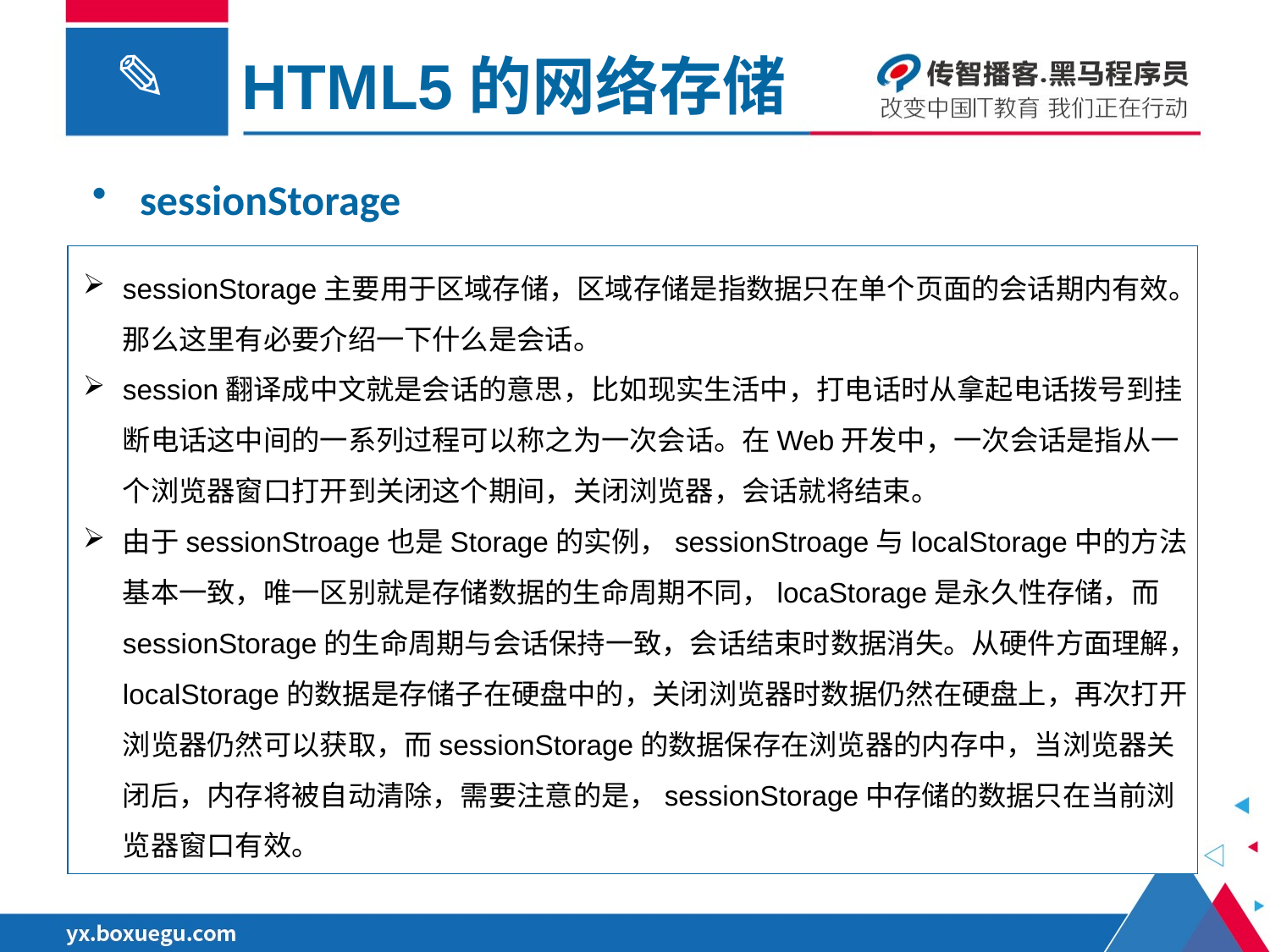

HTML5的网络存储
sessionStorage

sessionStorage主要用于区域存储，区域存储是指数据只在单个页面的会话期内有效。那么这里有必要介绍一下什么是会话。
session翻译成中文就是会话的意思，比如现实生活中，打电话时从拿起电话拨号到挂断电话这中间的一系列过程可以称之为一次会话。在Web开发中，一次会话是指从一个浏览器窗口打开到关闭这个期间，关闭浏览器，会话就将结束。
由于sessionStroage也是Storage的实例，sessionStroage与localStorage中的方法基本一致，唯一区别就是存储数据的生命周期不同，locaStorage是永久性存储，而sessionStorage的生命周期与会话保持一致，会话结束时数据消失。从硬件方面理解，localStorage的数据是存储子在硬盘中的，关闭浏览器时数据仍然在硬盘上，再次打开浏览器仍然可以获取，而sessionStorage的数据保存在浏览器的内存中，当浏览器关闭后，内存将被自动清除，需要注意的是，sessionStorage中存储的数据只在当前浏览器窗口有效。